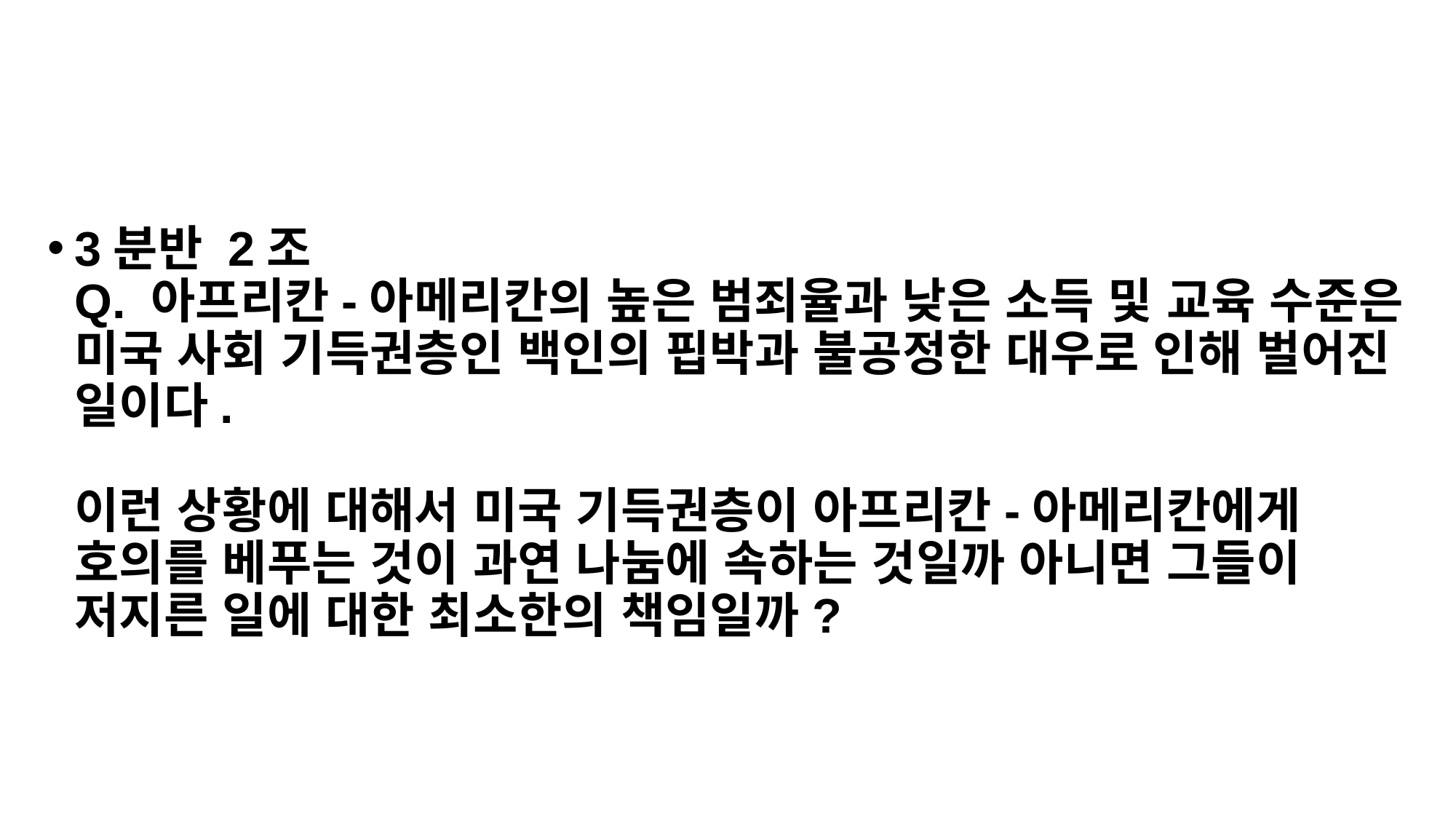

3분반 2조
Q. 아프리칸-아메리칸의 높은 범죄율과 낮은 소득 및 교육 수준은 미국 사회 기득권층인 백인의 핍박과 불공정한 대우로 인해 벌어진 일이다.
이런 상황에 대해서 미국 기득권층이 아프리칸-아메리칸에게 호의를 베푸는 것이 과연 나눔에 속하는 것일까 아니면 그들이 저지른 일에 대한 최소한의 책임일까?